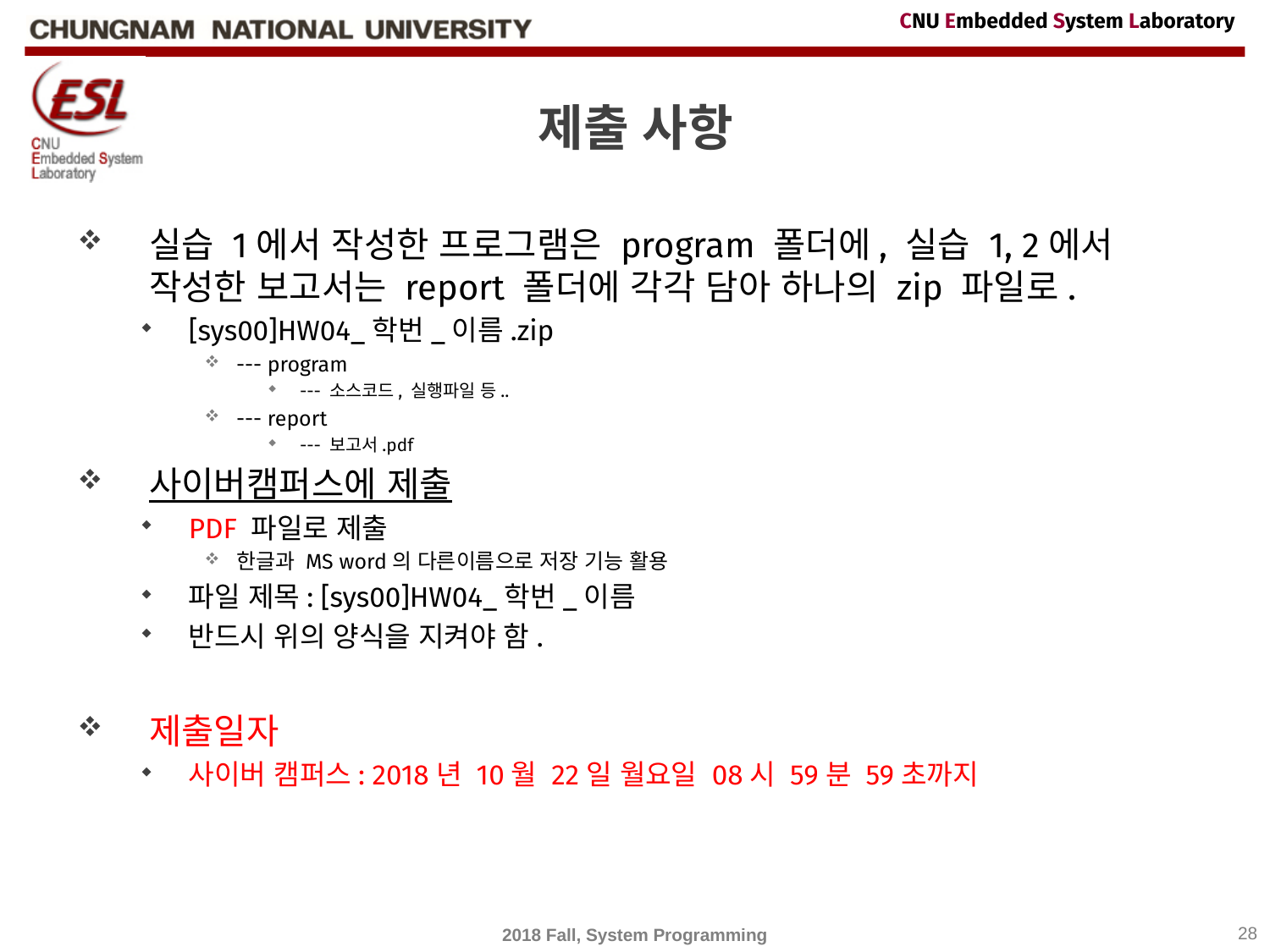

# 제출 사항
실습 1에서 작성한 프로그램은 program 폴더에, 실습 1, 2에서 작성한 보고서는 report 폴더에 각각 담아 하나의 zip 파일로.
[sys00]HW04_학번_이름.zip
--- program
--- 소스코드, 실행파일 등..
--- report
--- 보고서.pdf
사이버캠퍼스에 제출
PDF 파일로 제출
한글과 MS word의 다른이름으로 저장 기능 활용
파일 제목: [sys00]HW04_학번_이름
반드시 위의 양식을 지켜야 함.

제출일자
사이버 캠퍼스: 2018년 10월 22일 월요일 08시 59분 59초까지
2018 Fall, System Programming
28